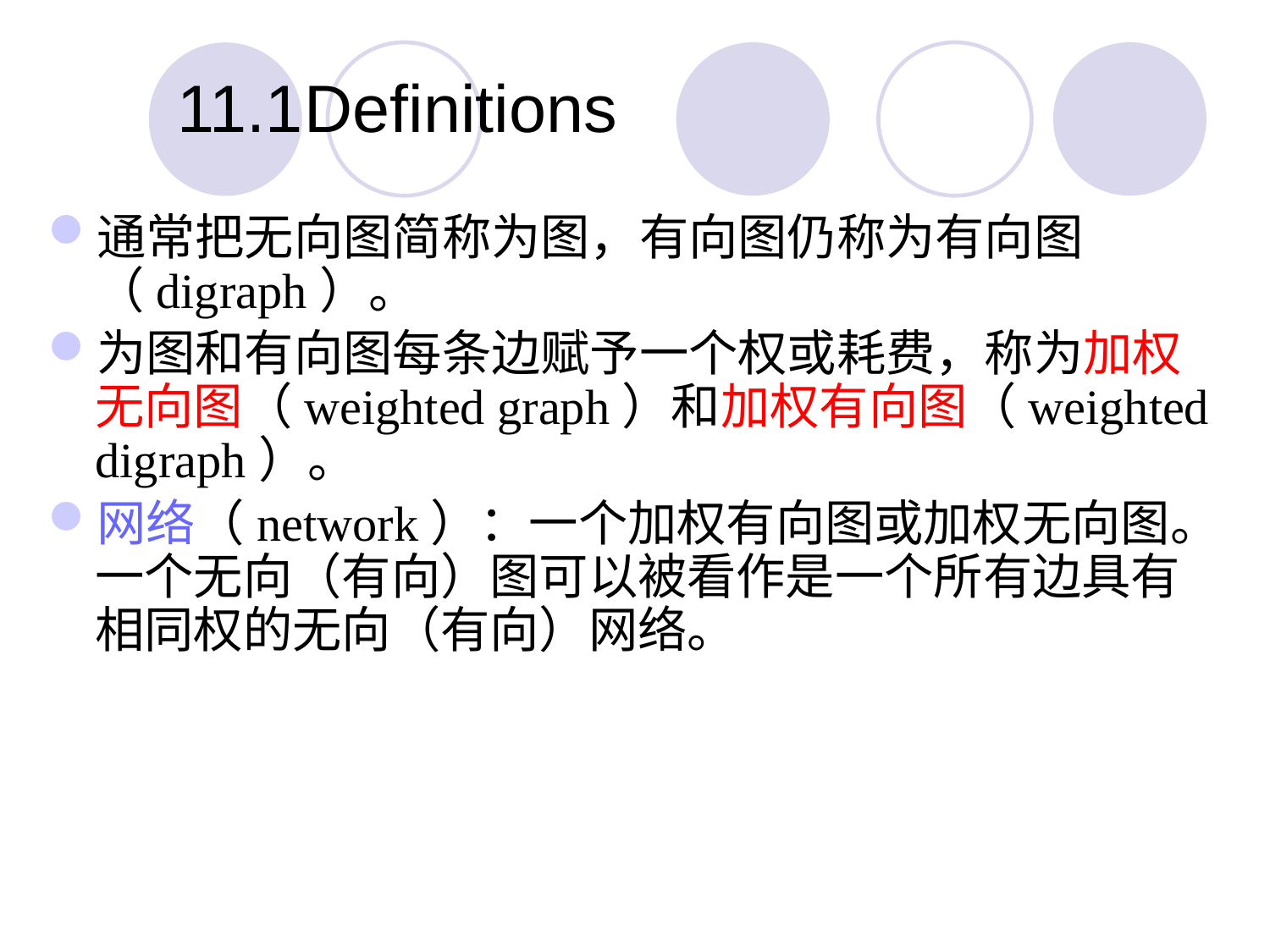

8
11.1	Definitions

通常把无向图简称为图，有向图仍称为有向图（digraph）。
为图和有向图每条边赋予一个权或耗费，称为加权无向图（weighted graph）和加权有向图（weighted digraph）。
网络（network）：一个加权有向图或加权无向图。一个无向（有向）图可以被看作是一个所有边具有相同权的无向（有向）网络。